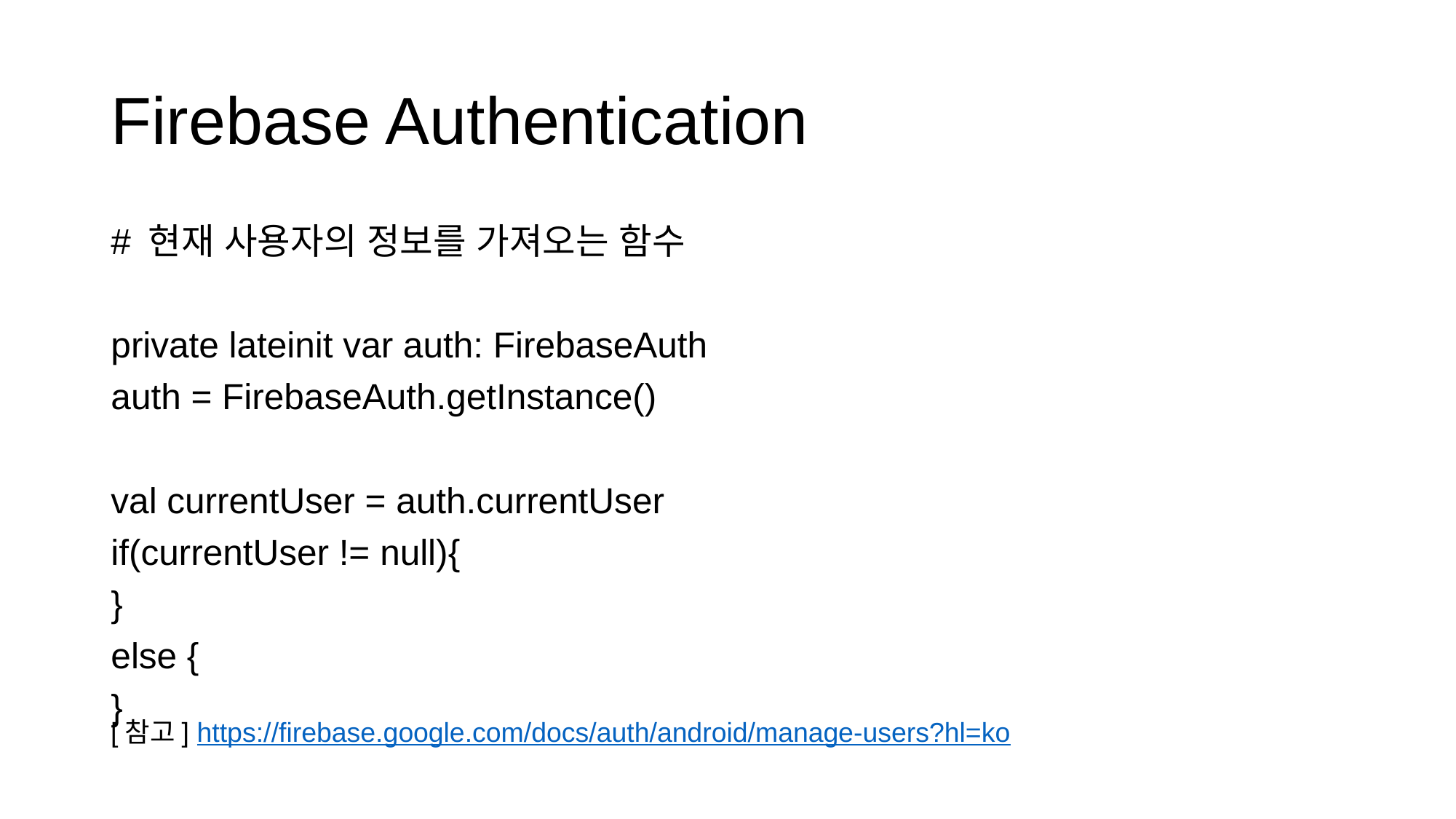

# Firebase Authentication
# 현재 사용자의 정보를 가져오는 함수

private lateinit var auth: FirebaseAuth
auth = FirebaseAuth.getInstance()

val currentUser = auth.currentUser
if(currentUser != null){
}
else {
}
[참고] https://firebase.google.com/docs/auth/android/manage-users?hl=ko